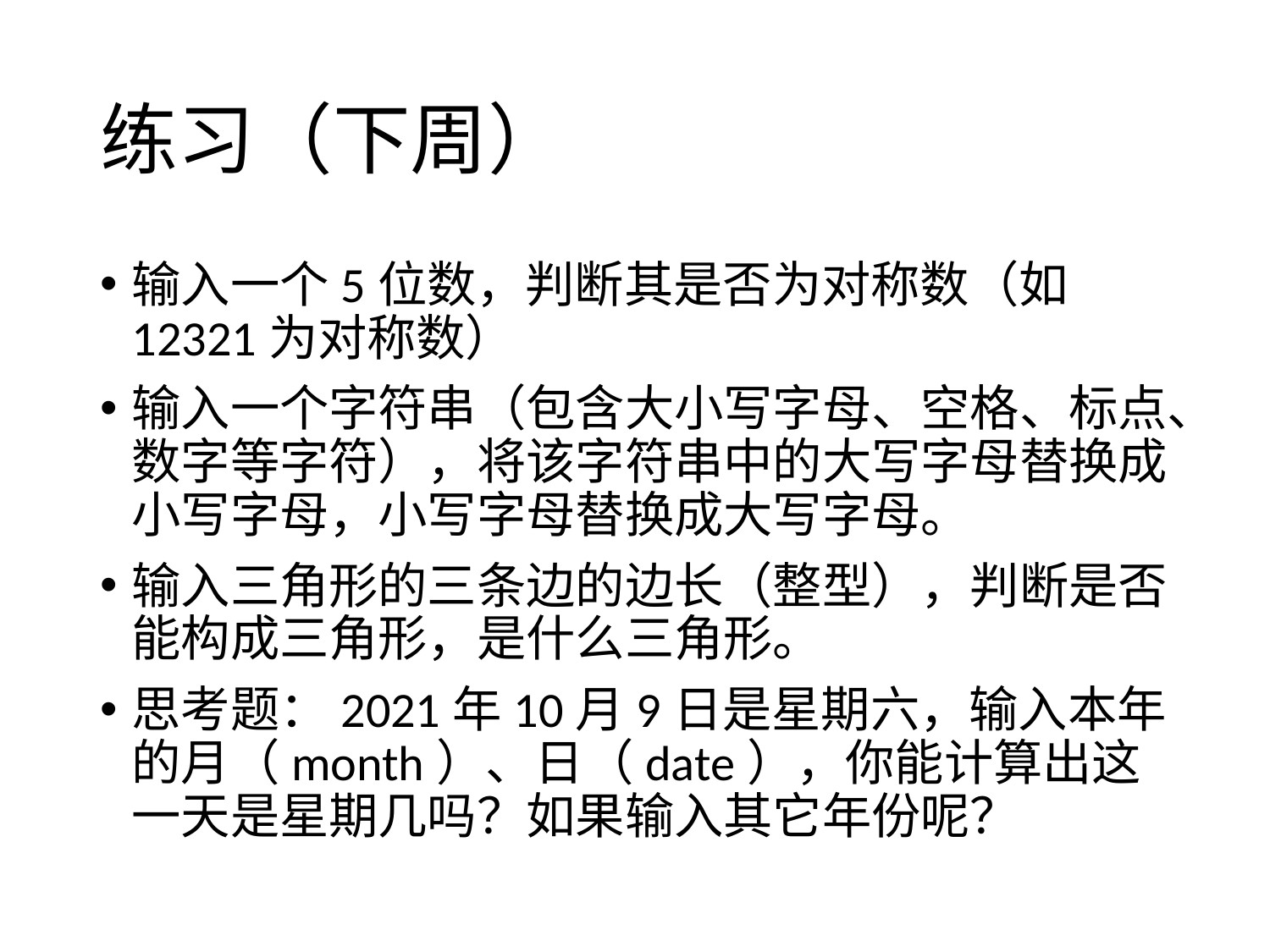

# 练习（下周）
输入一个5位数，判断其是否为对称数（如12321为对称数）
输入一个字符串（包含大小写字母、空格、标点、数字等字符），将该字符串中的大写字母替换成小写字母，小写字母替换成大写字母。
输入三角形的三条边的边长（整型），判断是否能构成三角形，是什么三角形。
思考题：2021年10月9日是星期六，输入本年的月（month）、日（date），你能计算出这一天是星期几吗？如果输入其它年份呢？